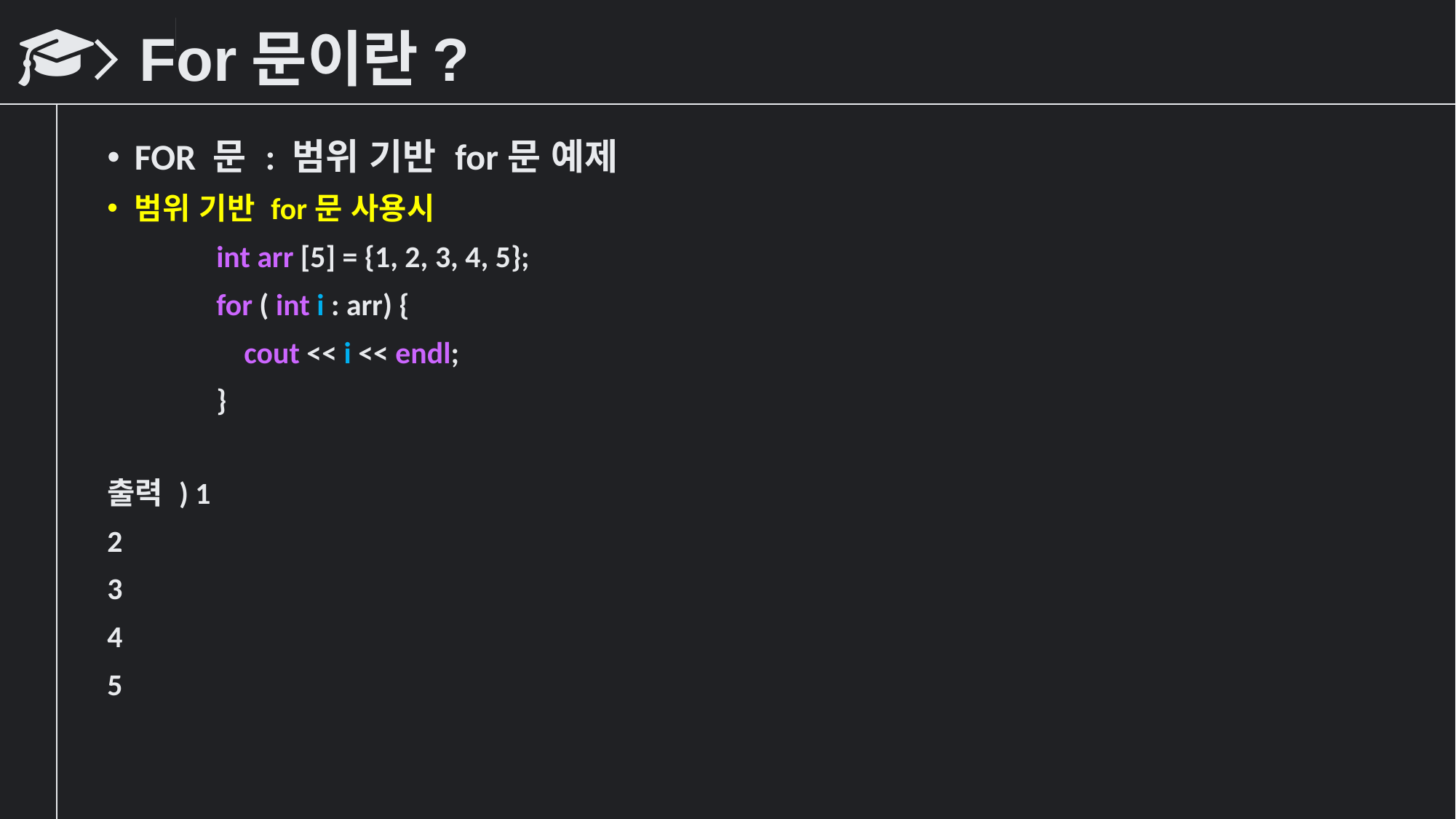

# For문이란?
FOR 문 : 범위 기반 for문 예제
범위 기반 for문 사용시
	int arr [5] = {1, 2, 3, 4, 5};
	for ( int i : arr) {
	    cout << i << endl;
	}

출력 ) 1
2
3
4
5